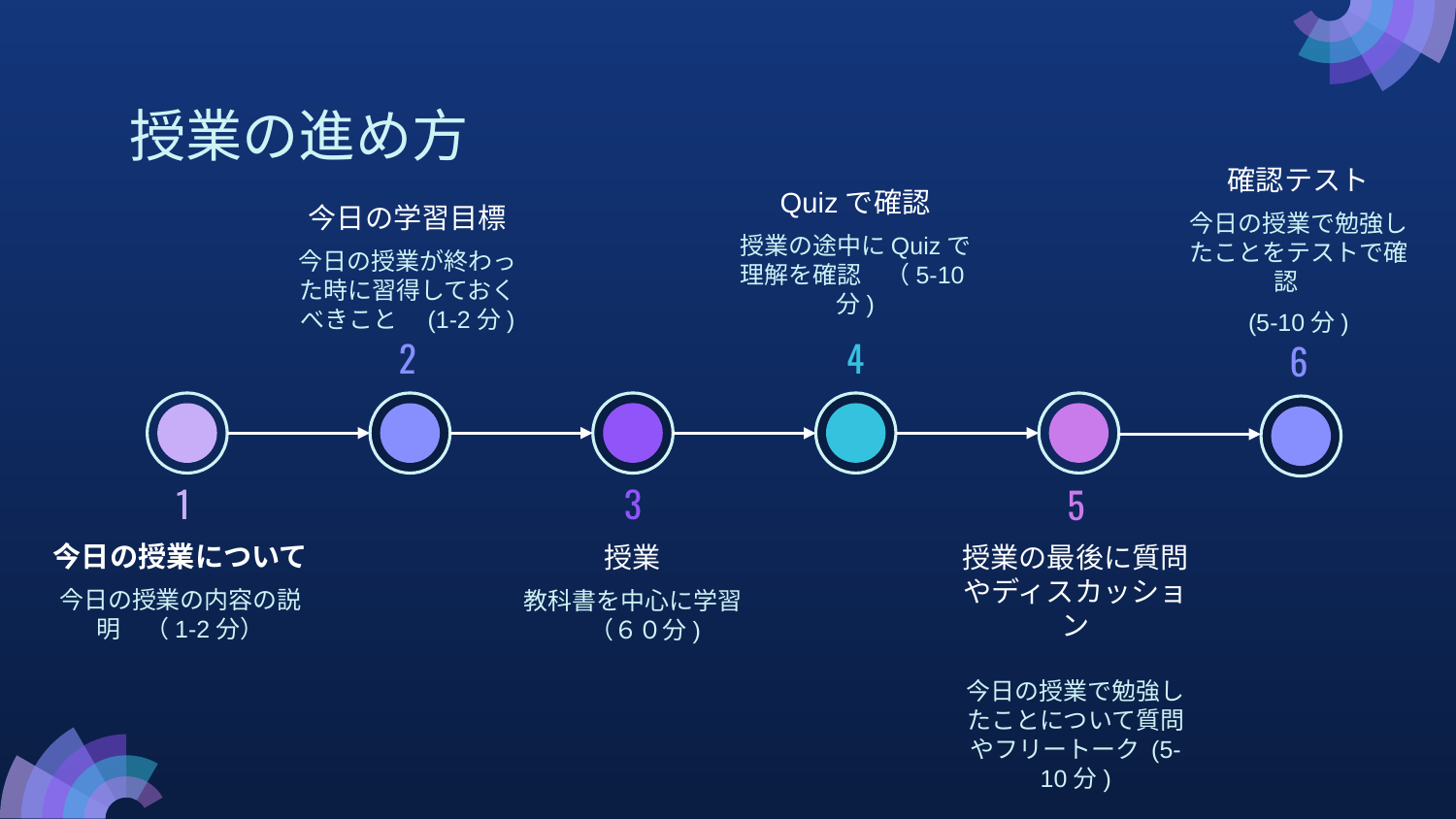

# 授業の進め方
今日の学習目標
今日の授業が終わった時に習得しておくべきこと　(1-2分)
確認テスト
今日の授業で勉強したことをテストで確認
(5-10分)
Quizで確認
授業の途中にQuizで理解を確認　（5-10分)
2
4
6

1
3
5
今日の授業について
今日の授業の内容の説明　（1-2分）

授業の最後に質問やディスカッション

今日の授業で勉強したことについて質問やフリートーク (5-10分)
授業
教科書を中心に学習　（６０分)